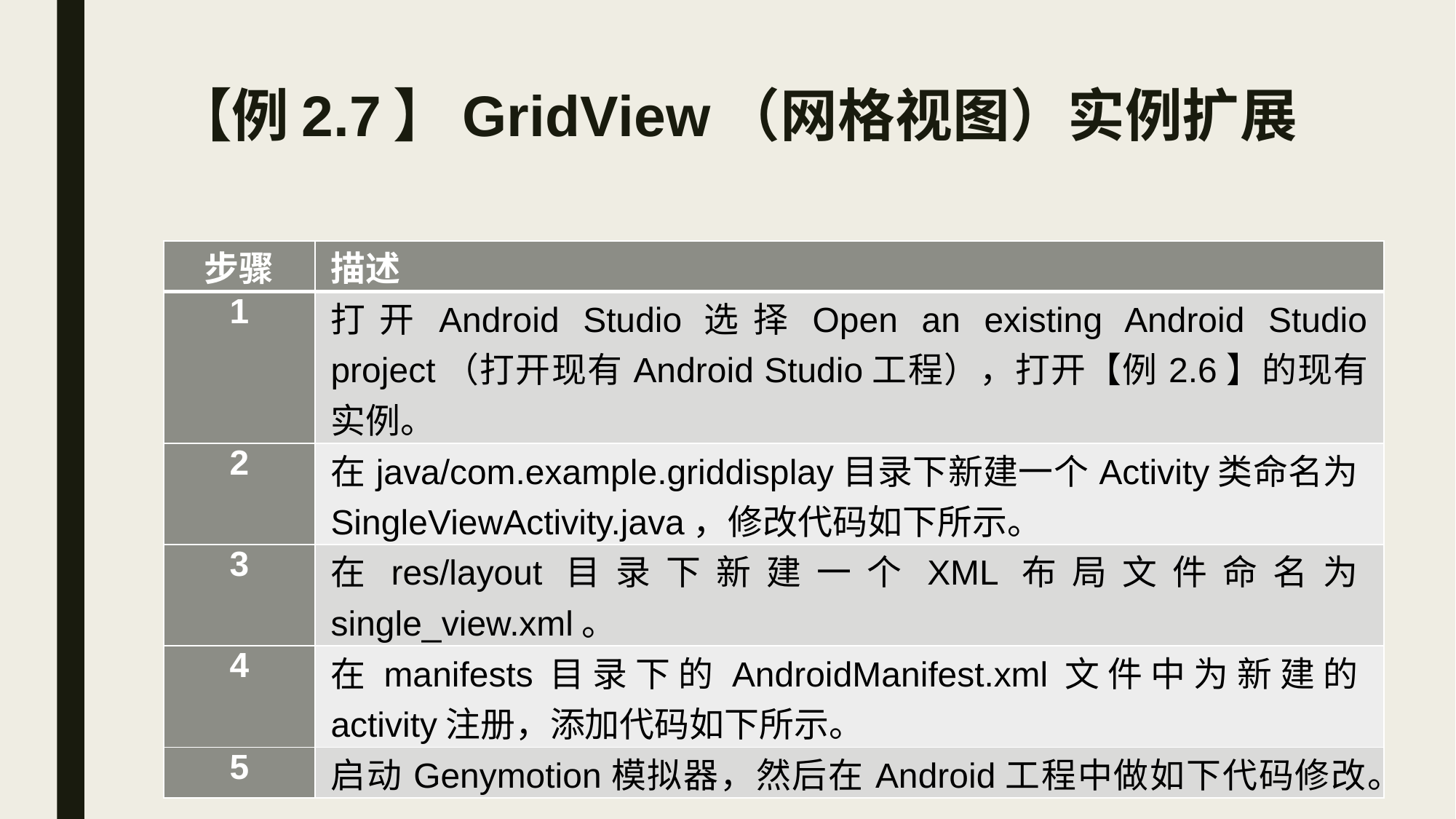

# 【例2.7】GridView（网格视图）实例扩展
| 步骤 | 描述 |
| --- | --- |
| 1 | 打开Android Studio选择Open an existing Android Studio project（打开现有Android Studio工程），打开【例2.6】的现有实例。 |
| 2 | 在java/com.example.griddisplay目录下新建一个Activity类命名为SingleViewActivity.java，修改代码如下所示。 |
| 3 | 在res/layout目录下新建一个XML布局文件命名为single\_view.xml。 |
| 4 | 在manifests目录下的AndroidManifest.xml文件中为新建的activity注册，添加代码如下所示。 |
| 5 | 启动Genymotion模拟器，然后在Android工程中做如下代码修改。 |